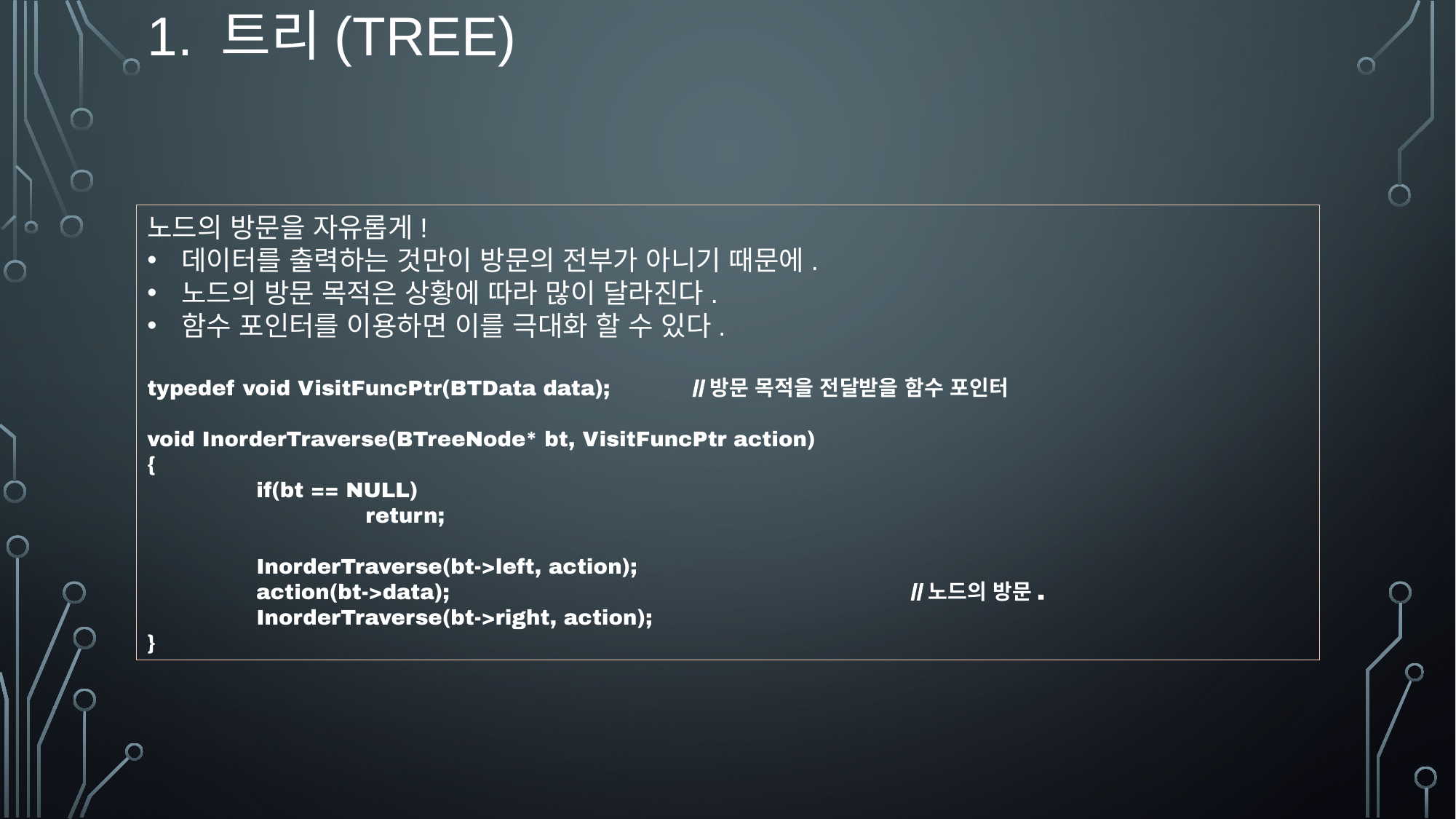

# 1. 트리(tree)
노드의 방문을 자유롭게!
데이터를 출력하는 것만이 방문의 전부가 아니기 때문에.
노드의 방문 목적은 상황에 따라 많이 달라진다.
함수 포인터를 이용하면 이를 극대화 할 수 있다.

typedef void VisitFuncPtr(BTData data);	//방문 목적을 전달받을 함수 포인터

void InorderTraverse(BTreeNode* bt, VisitFuncPtr action)
{
	if(bt == NULL)
		return;

	InorderTraverse(bt->left, action);
	action(bt->data);					//노드의 방문.
	InorderTraverse(bt->right, action);
}